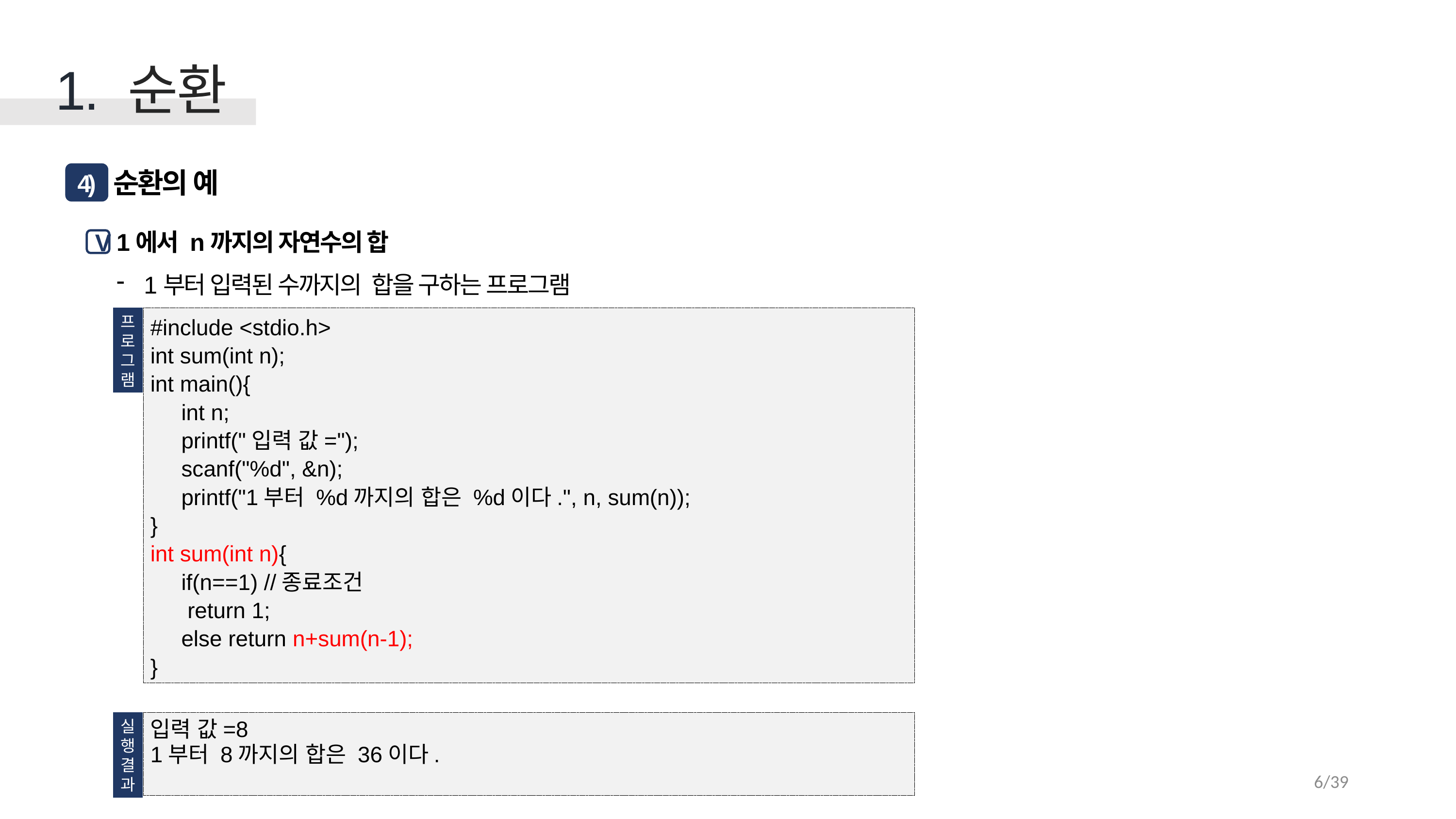

1. 순환

순환의 예
4)
1에서 n까지의 자연수의 합
V
1부터 입력된 수까지의  합을 구하는 프로그램
프
로
그
램
#include <stdio.h>
int sum(int n);
int main(){
     int n;
     printf("입력 값=");
     scanf("%d", &n);
     printf("1부터 %d까지의 합은 %d이다.", n, sum(n));
}
int sum(int n){
     if(n==1) //종료조건
      return 1;
     else return n+sum(n-1);
}
실
행
결
과
입력 값=8
1부터 8까지의 합은 36이다.

6/39